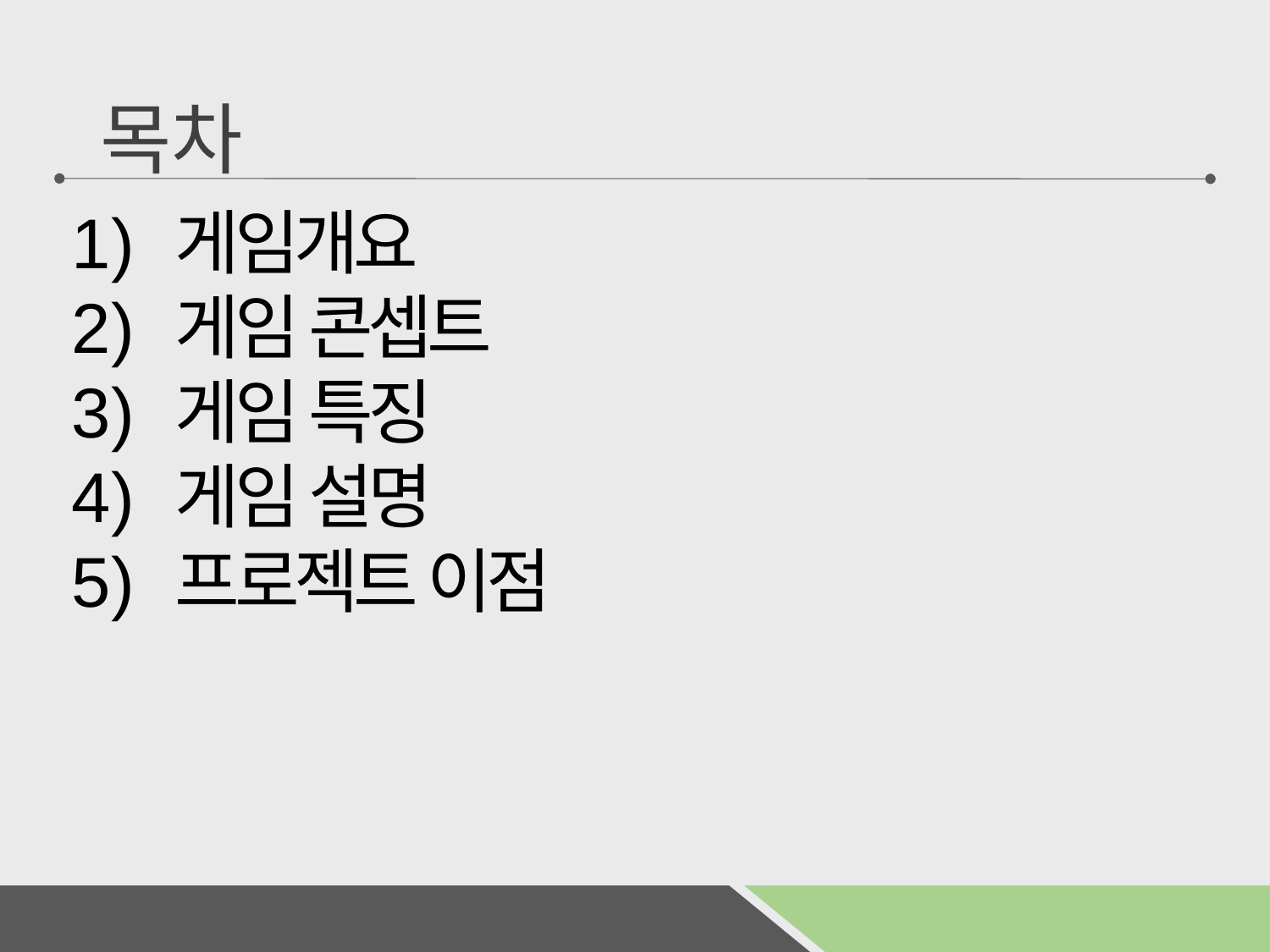

# 목차
게임개요
게임 콘셉트
게임 특징
게임 설명
프로젝트 이점